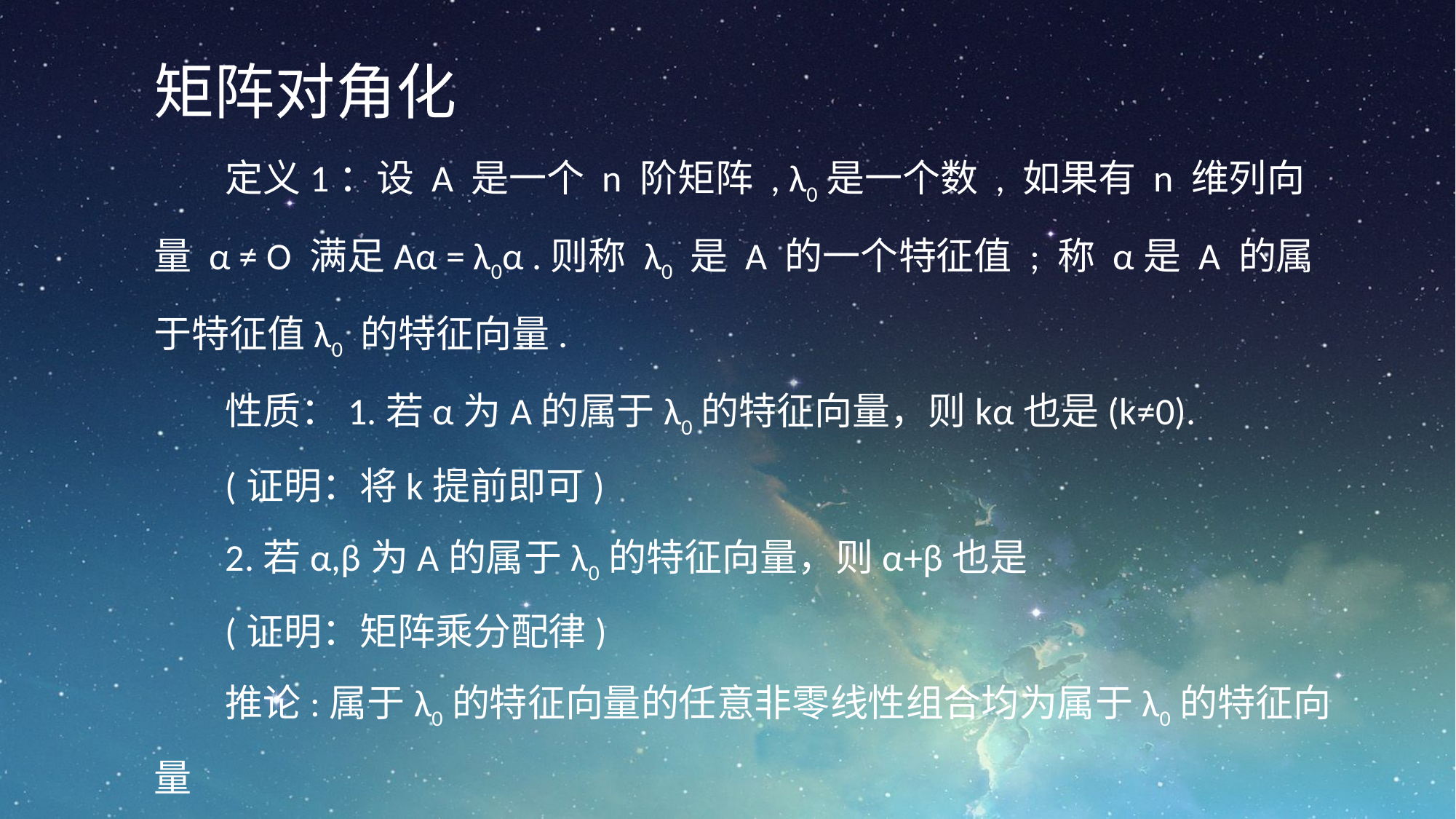

矩阵对角化
定义1：设 A 是一个 n 阶矩阵 , λ0是一个数 , 如果有 n 维列向量 α ≠ O 满足Aα = λ0α .则称 λ0 是 A 的一个特征值 ; 称 α是 A 的属于特征值λ0 的特征向量.
性质：1.若α为A的属于λ0的特征向量，则kα也是(k≠0).
(证明：将k提前即可)
2.若α,β为A的属于λ0的特征向量，则α+β也是
(证明：矩阵乘分配律)
推论:属于λ0的特征向量的任意非零线性组合均为属于λ0的特征向量
(实际上，若两特征向量α,β属于两个不同特征值，α+β不是任一特征值的特征向量)